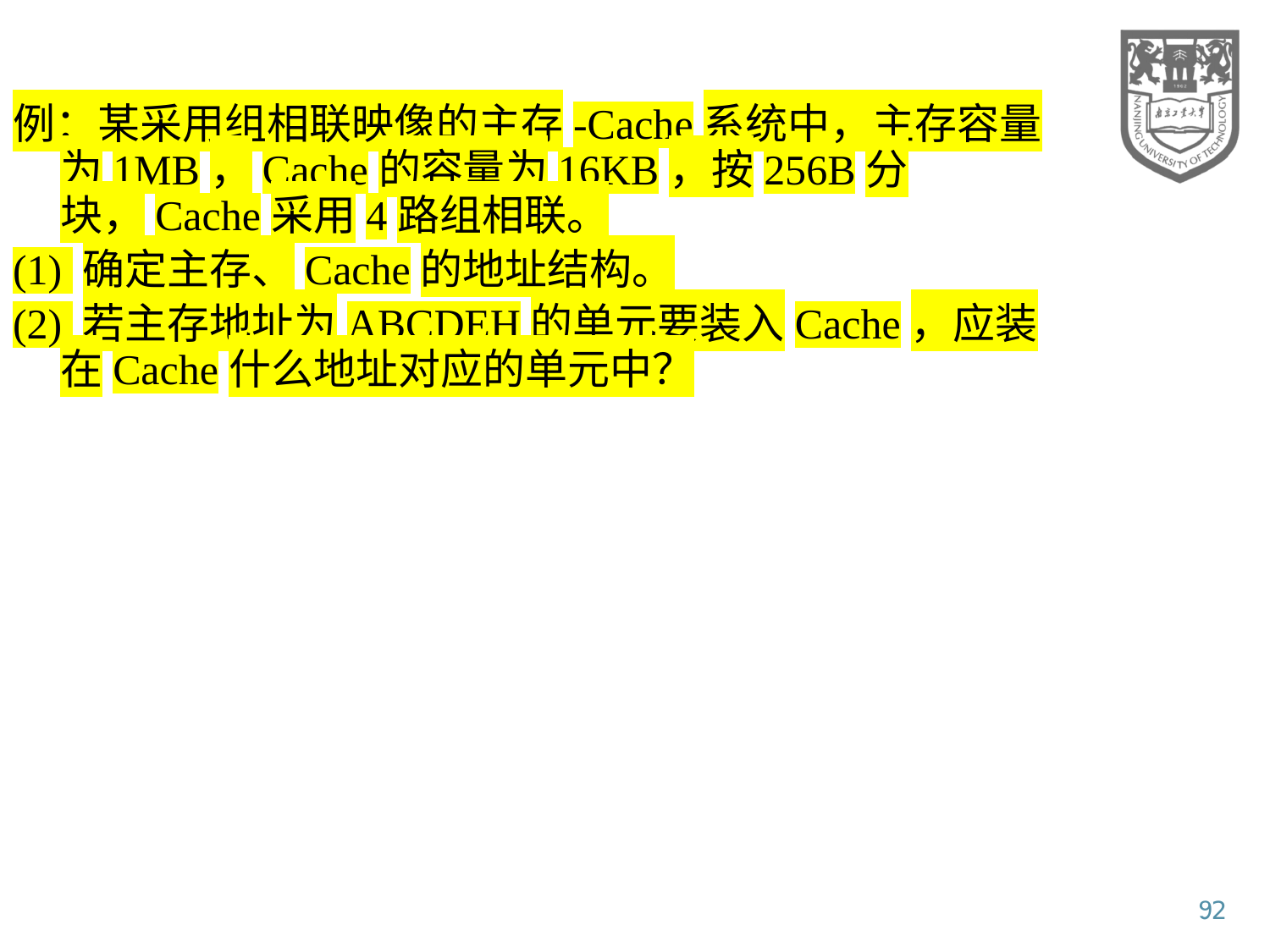

例：某采用组相联映像的主存-Cache系统中，主存容量为1MB，Cache的容量为16KB，按256B分块，Cache采用4路组相联。
(1) 确定主存、Cache的地址结构。
(2) 若主存地址为ABCDEH的单元要装入Cache，应装在Cache什么地址对应的单元中？
92